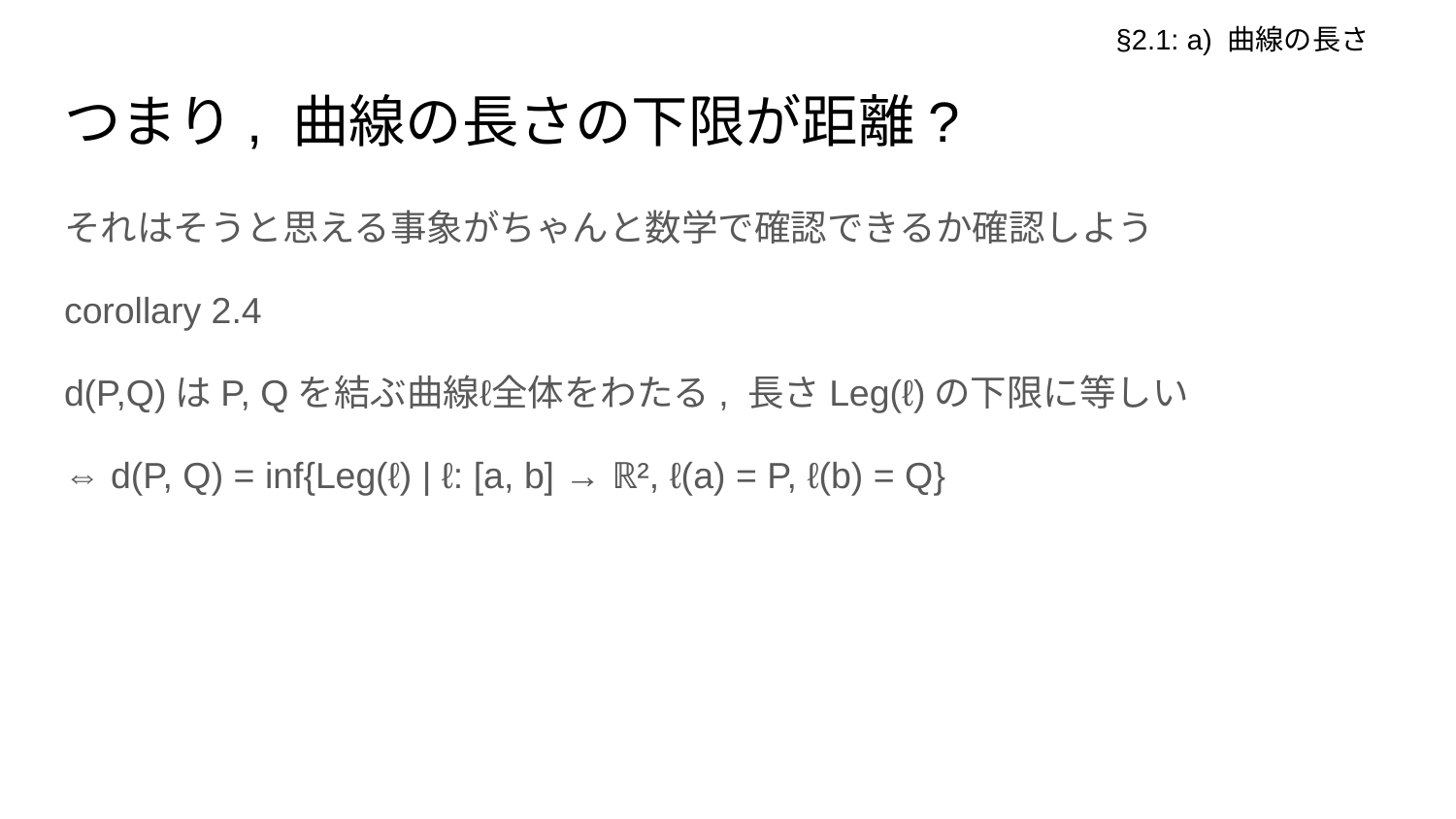

§2.1: a) 曲線の長さ
# つまり, 曲線の長さの下限が距離?
それはそうと思える事象がちゃんと数学で確認できるか確認しよう
corollary 2.4
d(P,Q)はP, Qを結ぶ曲線ℓ全体をわたる, 長さLeg(ℓ)の下限に等しい
⇔ d(P, Q) = inf{Leg(ℓ) | ℓ: [a, b] → ℝ², ℓ(a) = P, ℓ(b) = Q}